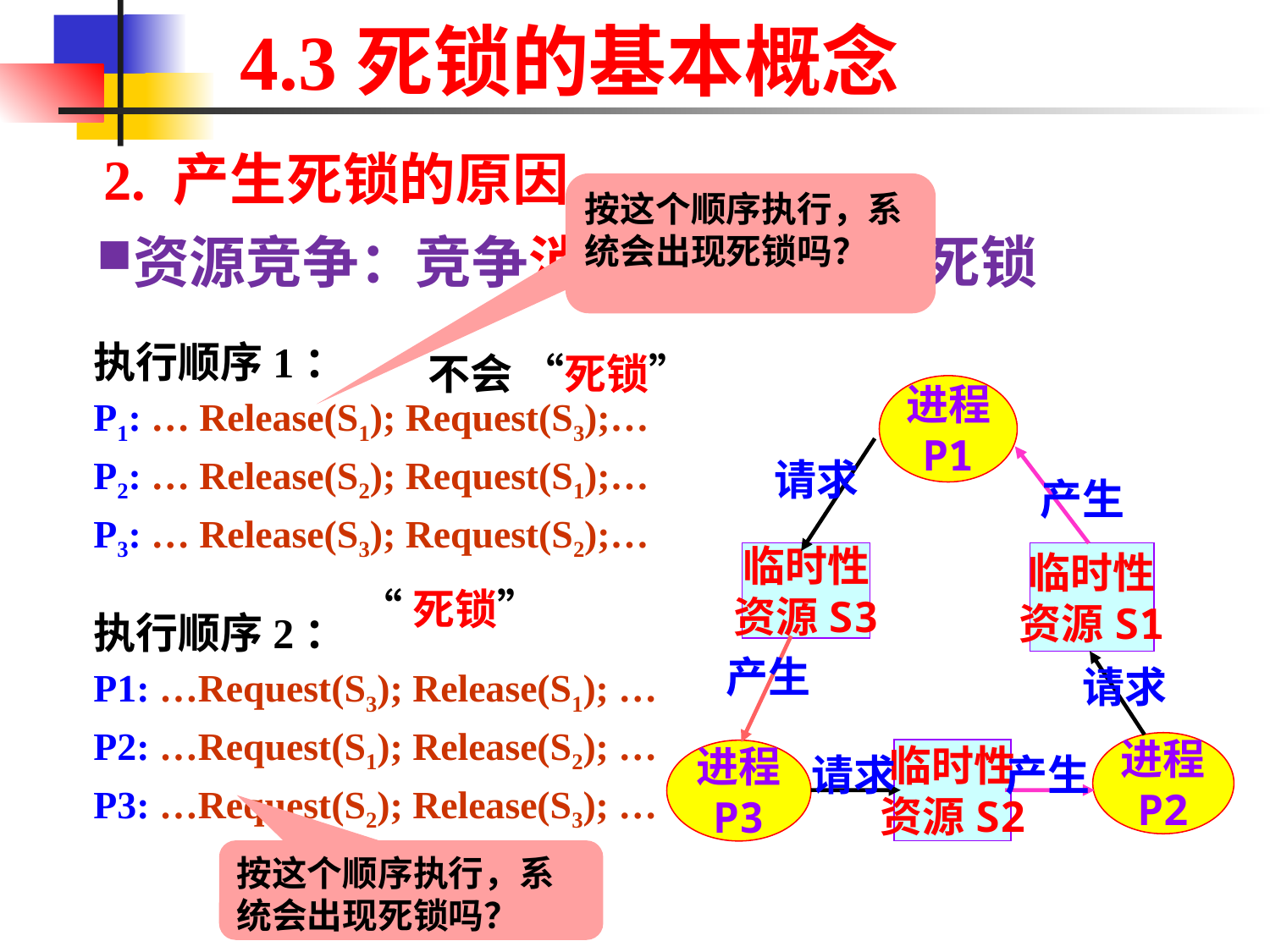

# 4.3死锁的基本概念
2. 产生死锁的原因
按这个顺序执行，系统会出现死锁吗？
资源竞争：竞争消耗性资源产生死锁
执行顺序1：
P1: … Release(S1); Request(S3);…
P2: … Release(S2); Request(S1);…
P3: … Release(S3); Request(S2);…

执行顺序2：
P1: …Request(S3); Release(S1); …
P2: …Request(S1); Release(S2); …
P3: …Request(S2); Release(S3); …
不会 “死锁”
进程
P1
进程
P2
进程
P3

请求

产生
临时性
资源S3
临时性
资源S1
临时性
资源S2

产生

请求
请求

产生

“死锁”
按这个顺序执行，系统会出现死锁吗？